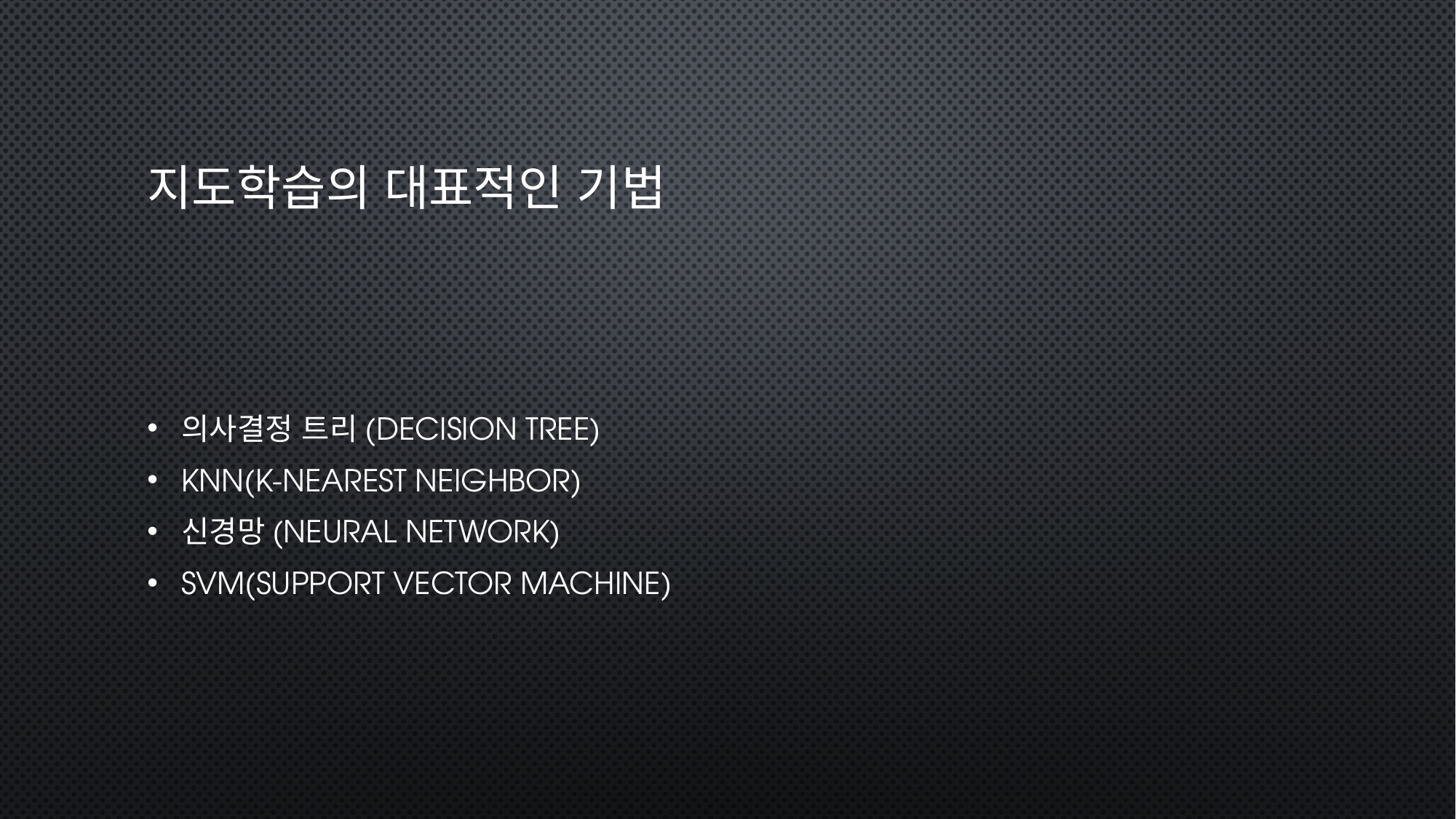

# 지도학습의 대표적인 기법
의사결정 트리(Decision Tree)
KNN(K-nearest neighbor)
신경망(Neural Network)
SVM(Support Vector Machine)